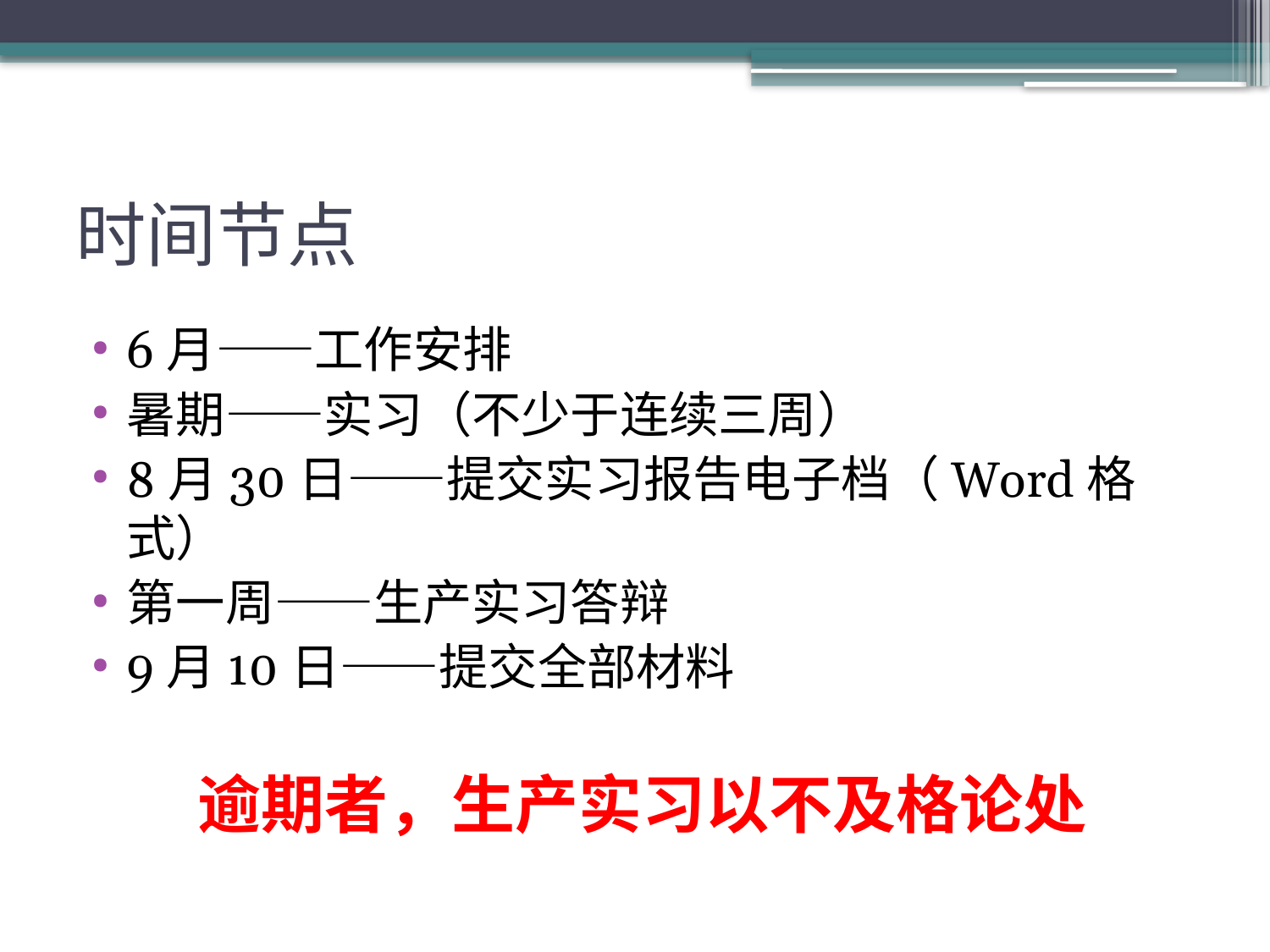

# 时间节点
6月——工作安排
暑期——实习（不少于连续三周）
8月30日——提交实习报告电子档（Word格式）
第一周——生产实习答辩
9月10日——提交全部材料

逾期者，生产实习以不及格论处